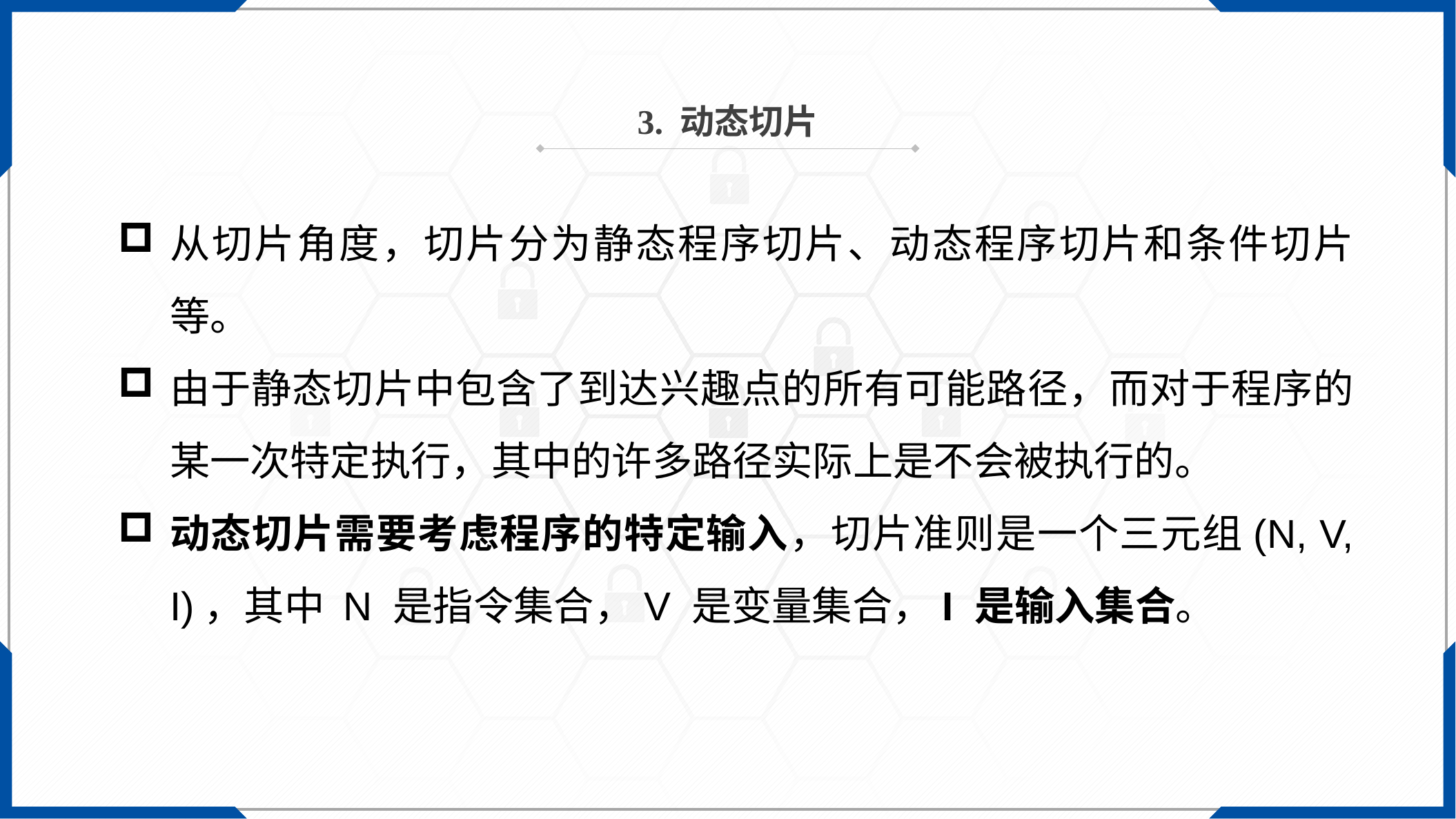

3. 动态切片
从切片角度，切片分为静态程序切片、动态程序切片和条件切片等。
由于静态切片中包含了到达兴趣点的所有可能路径，而对于程序的某一次特定执行，其中的许多路径实际上是不会被执行的。
动态切片需要考虑程序的特定输入，切片准则是一个三元组(N, V, I)，其中 N 是指令集合，V 是变量集合，I 是输入集合。